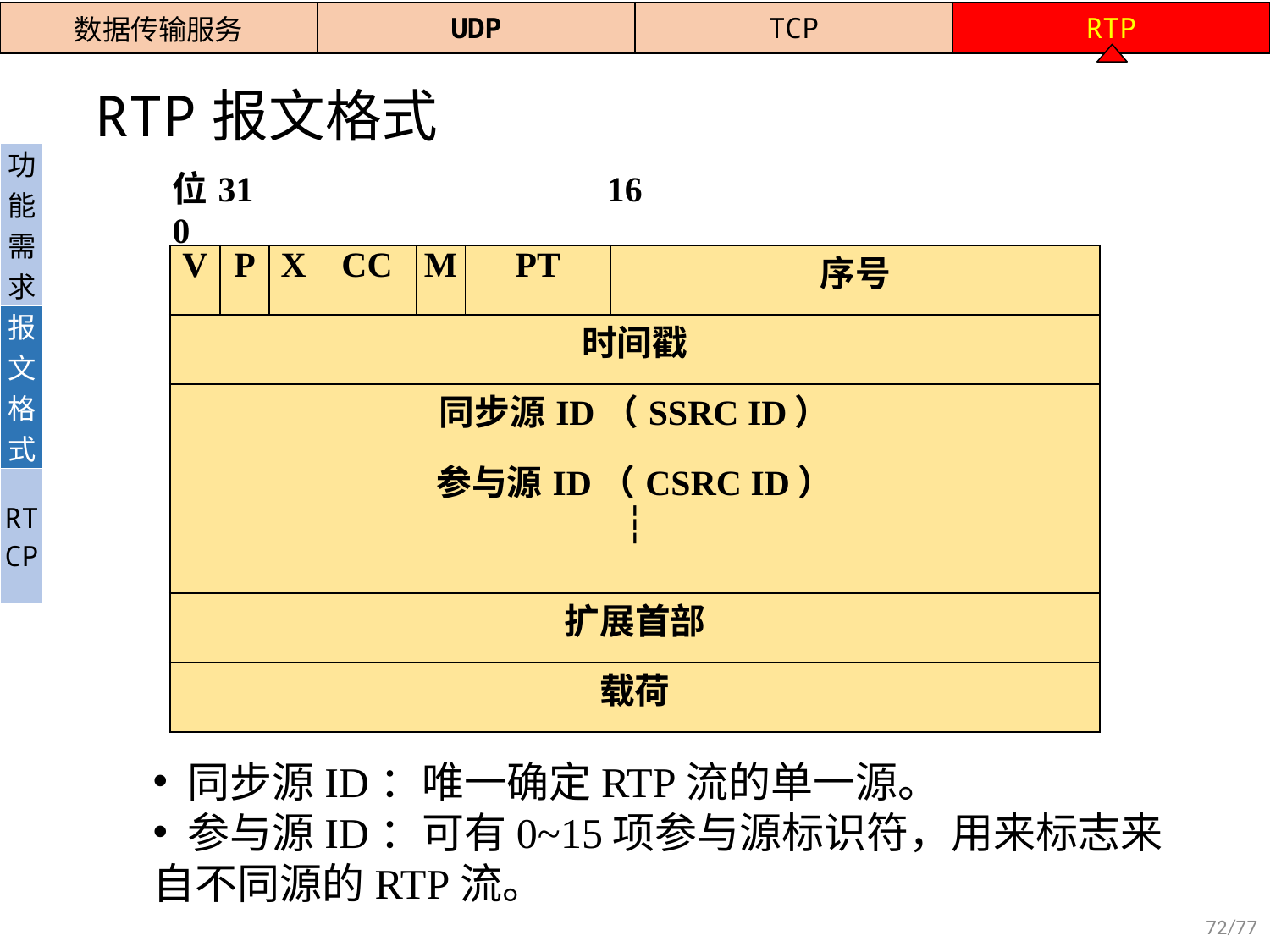

| 数据传输服务 | UDP | TCP | RTP |
| --- | --- | --- | --- |

# RTP报文格式
| 功能需求 |
| --- |
| 报文格式 |
| RT CP |
| 位31 16 0 |  |  |  |  |  |  |
| --- | --- | --- | --- | --- | --- | --- |
| V | P | X | CC | M | PT | 序号 |
| 时间戳 |  |  |  |  |  |  |
| 同步源ID（SSRC ID） |  |  |  |  |  |  |
| 参与源ID（CSRC ID） ┆ |  |  |  |  |  |  |
| 扩展首部 |  |  |  |  |  |  |
| 载荷 |  |  |  |  |  |  |
 同步源ID：唯一确定RTP流的单一源。
 参与源ID：可有0~15项参与源标识符，用来标志来自不同源的RTP流。
72/77